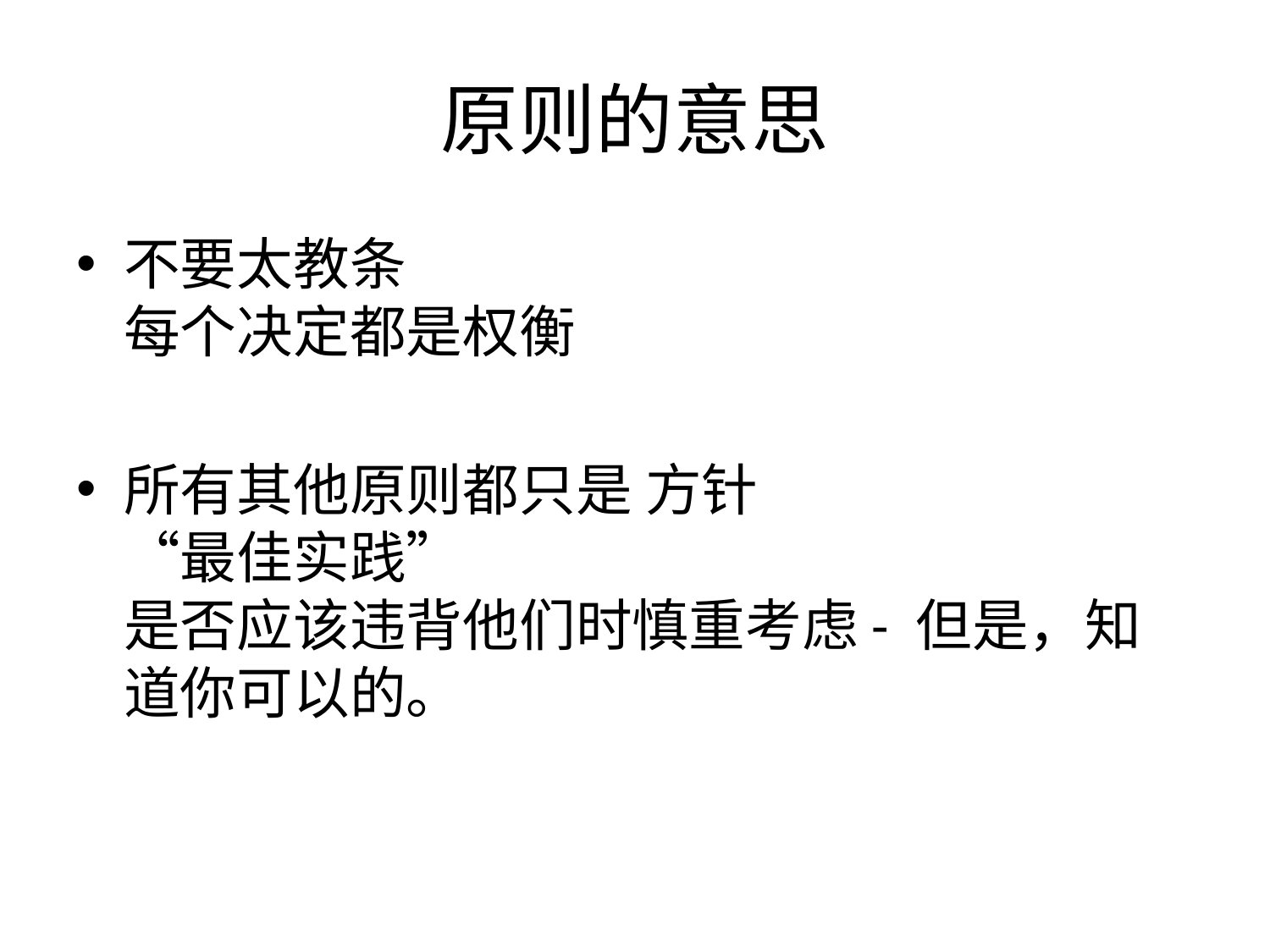

# 原则的意思
不要太教条
每个决定都是权衡

所有其他原则都只是 方针 
“最佳实践”
是否应该违背他们时慎重考虑- 但是，知道你可以的。